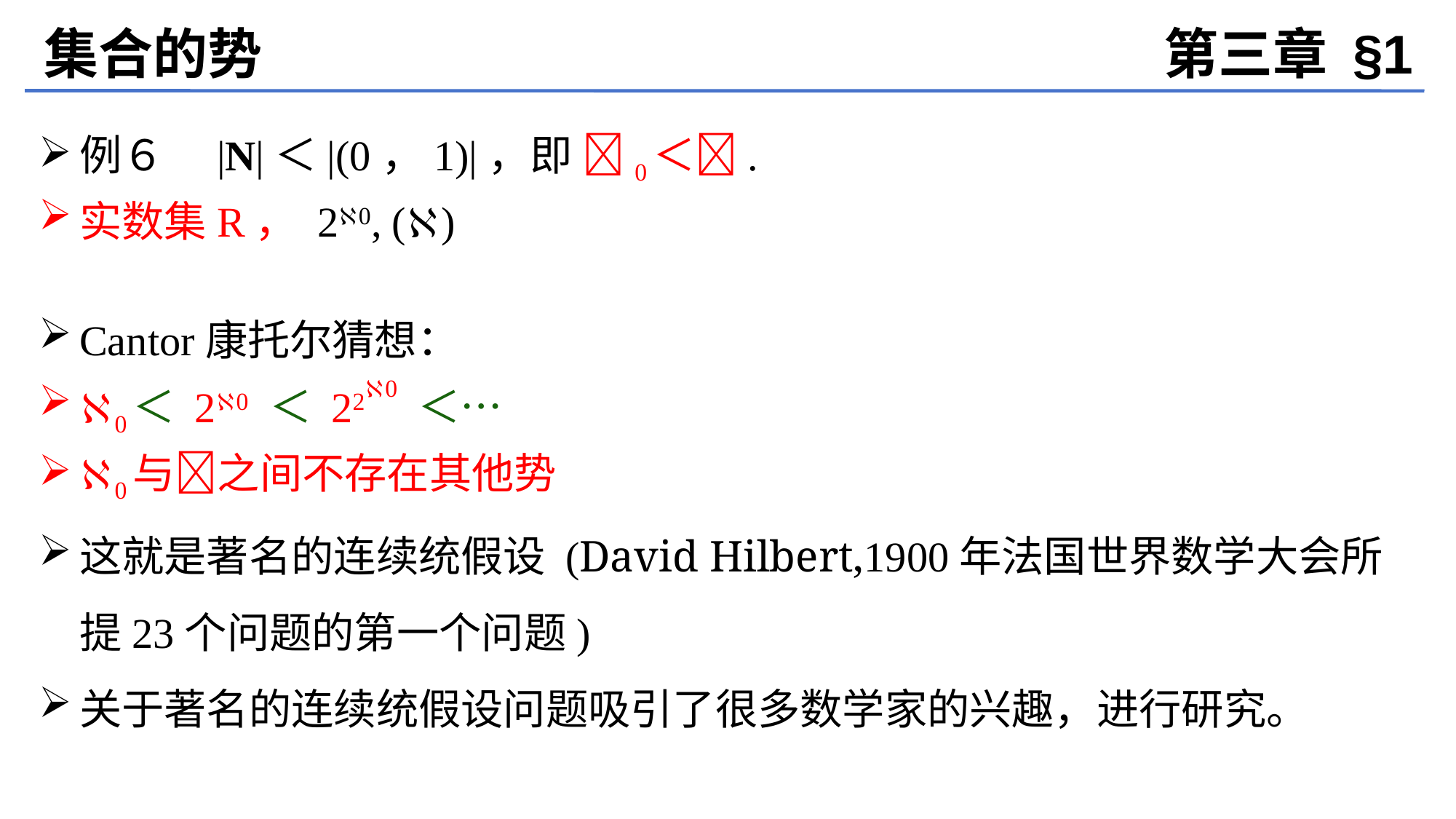

集合的势
第三章 §1
例６　|N|＜|(0，1)|，即 ℵ0＜ℵ.
实数集R， 2ℵ0, (ℵ)

Cantor康托尔猜想：
ℵ0＜ 2ℵ0 ＜ 22ℵ0 ＜…
ℵ0与ℵ之间不存在其他势
这就是著名的连续统假设 (David Hilbert,1900年法国世界数学大会所提23个问题的第一个问题)
关于著名的连续统假设问题吸引了很多数学家的兴趣，进行研究。